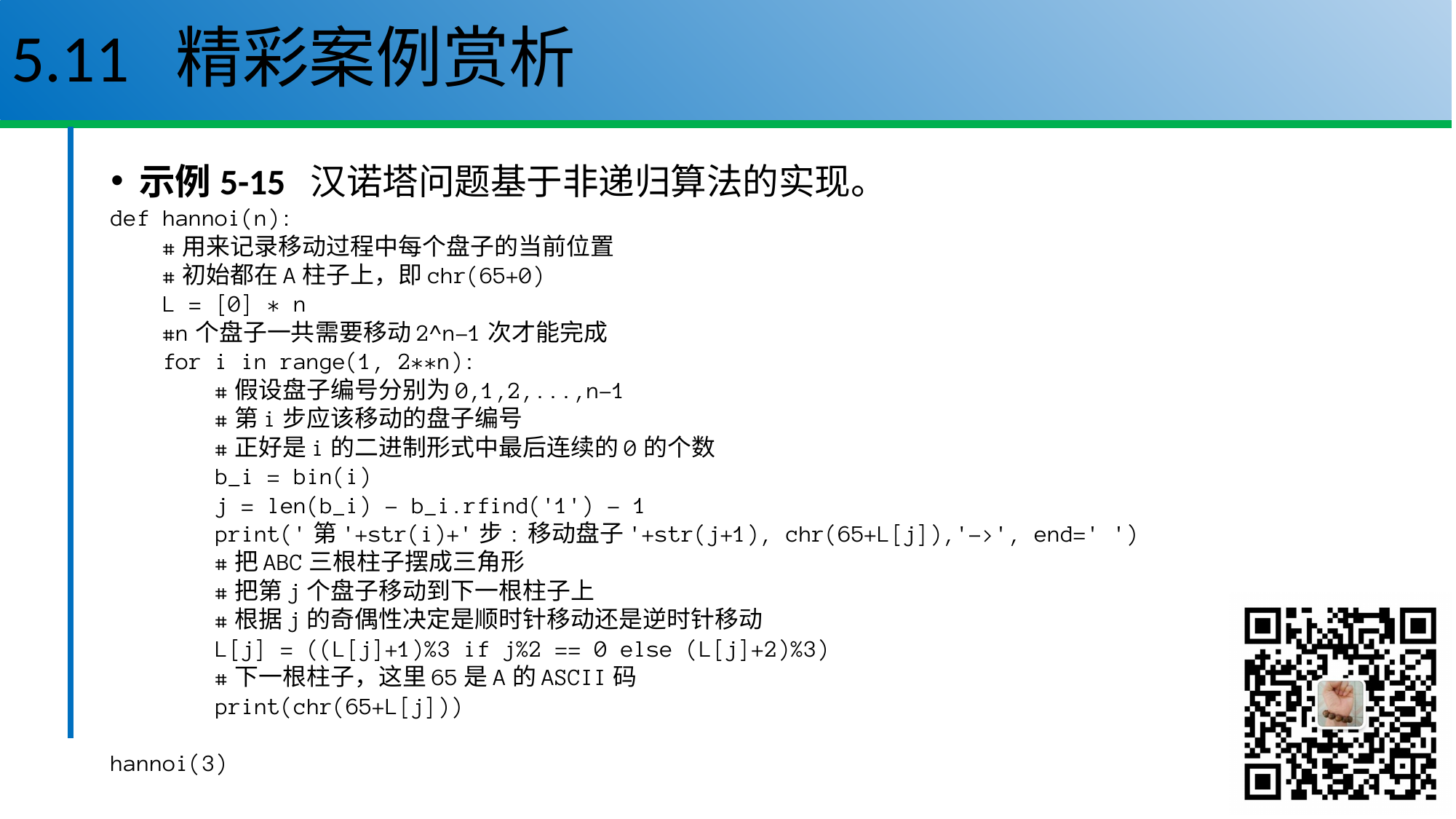

# 5.11  精彩案例赏析
示例5-15  汉诺塔问题基于非递归算法的实现。
def hannoi(n):
    #用来记录移动过程中每个盘子的当前位置
    #初始都在A柱子上，即chr(65+0)
    L = [0] * n
    #n个盘子一共需要移动2^n-1次才能完成
    for i in range(1, 2**n):
        #假设盘子编号分别为0,1,2,...,n-1
        #第i步应该移动的盘子编号
        #正好是i的二进制形式中最后连续的0的个数
        b_i = bin(i)
        j = len(b_i) - b_i.rfind('1') - 1
        print('第'+str(i)+'步:移动盘子'+str(j+1), chr(65+L[j]),'->', end=' ')
        #把ABC三根柱子摆成三角形
        #把第j个盘子移动到下一根柱子上
        #根据j的奇偶性决定是顺时针移动还是逆时针移动
        L[j] = ((L[j]+1)%3 if j%2 == 0 else (L[j]+2)%3)
        #下一根柱子，这里65是A的ASCII码
        print(chr(65+L[j]))

hannoi(3)
106